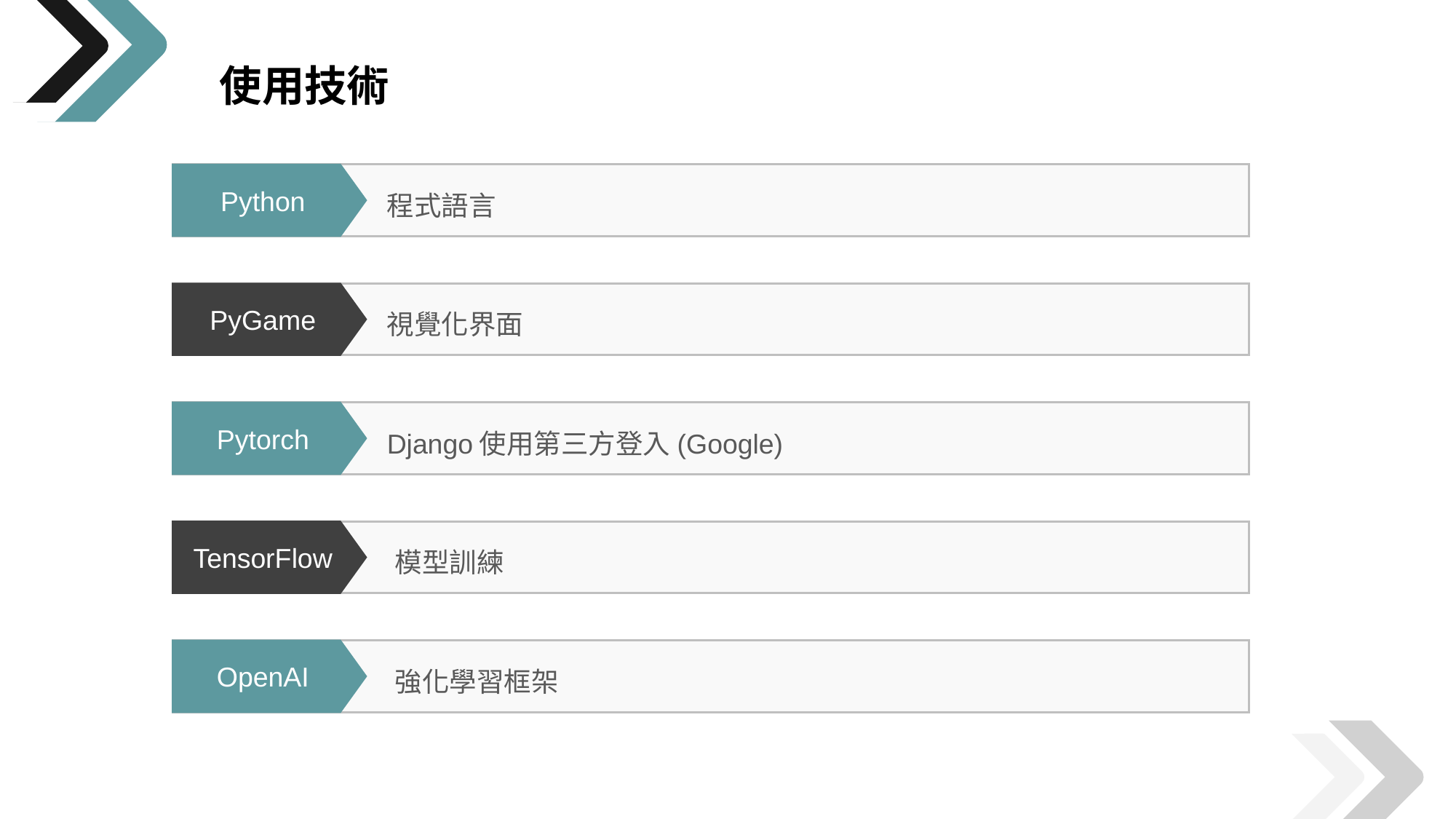

使用技術

Python
程式語言

PyGame
視覺化界面

Pytorch
Django使用第三方登入(Google)
TensorFlow

模型訓練

OpenAI
強化學習框架